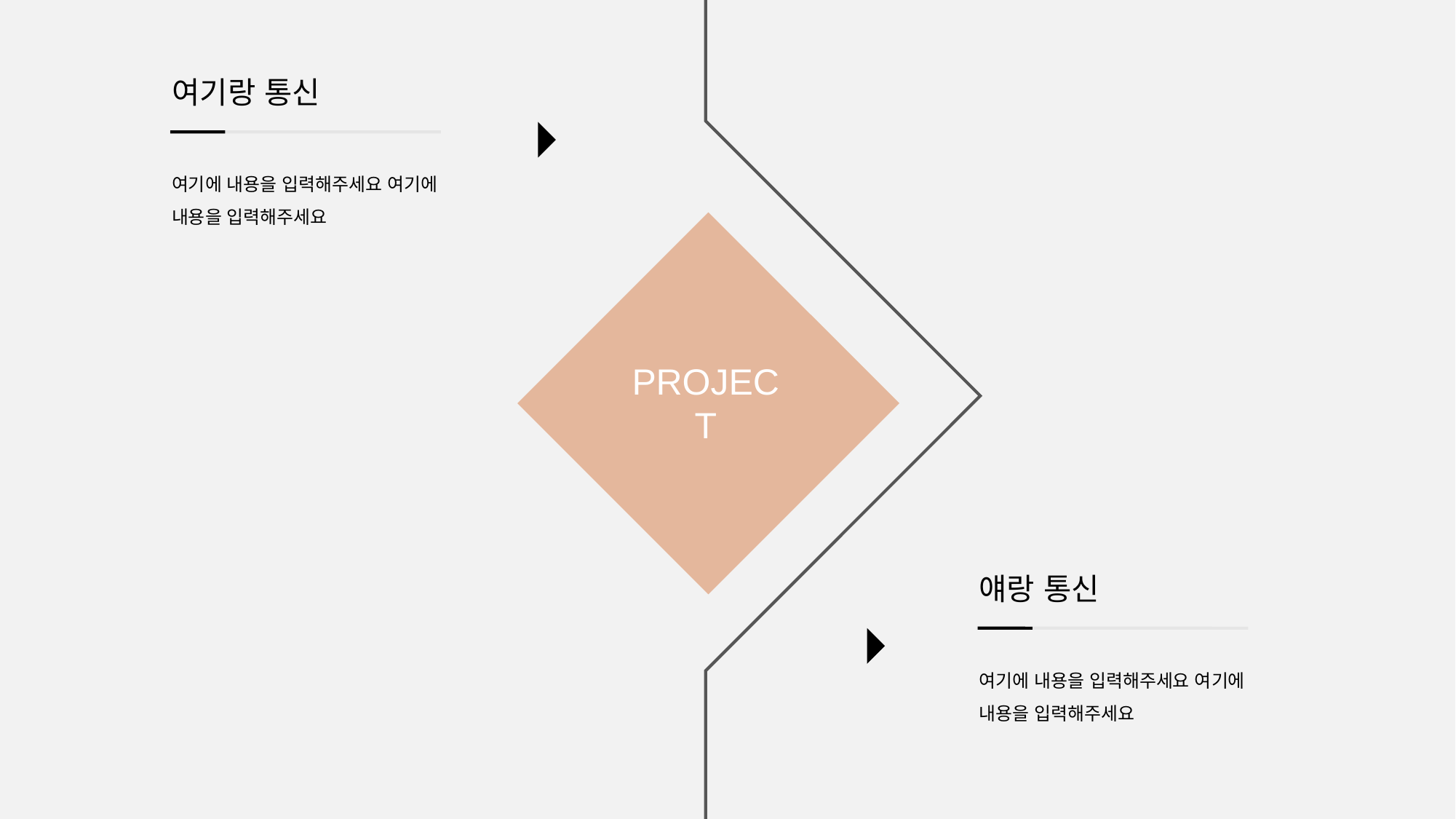

여기랑 통신

여기에 내용을 입력해주세요 여기에 내용을 입력해주세요

START
PROJECT
얘랑 통신

여기에 내용을 입력해주세요 여기에 내용을 입력해주세요